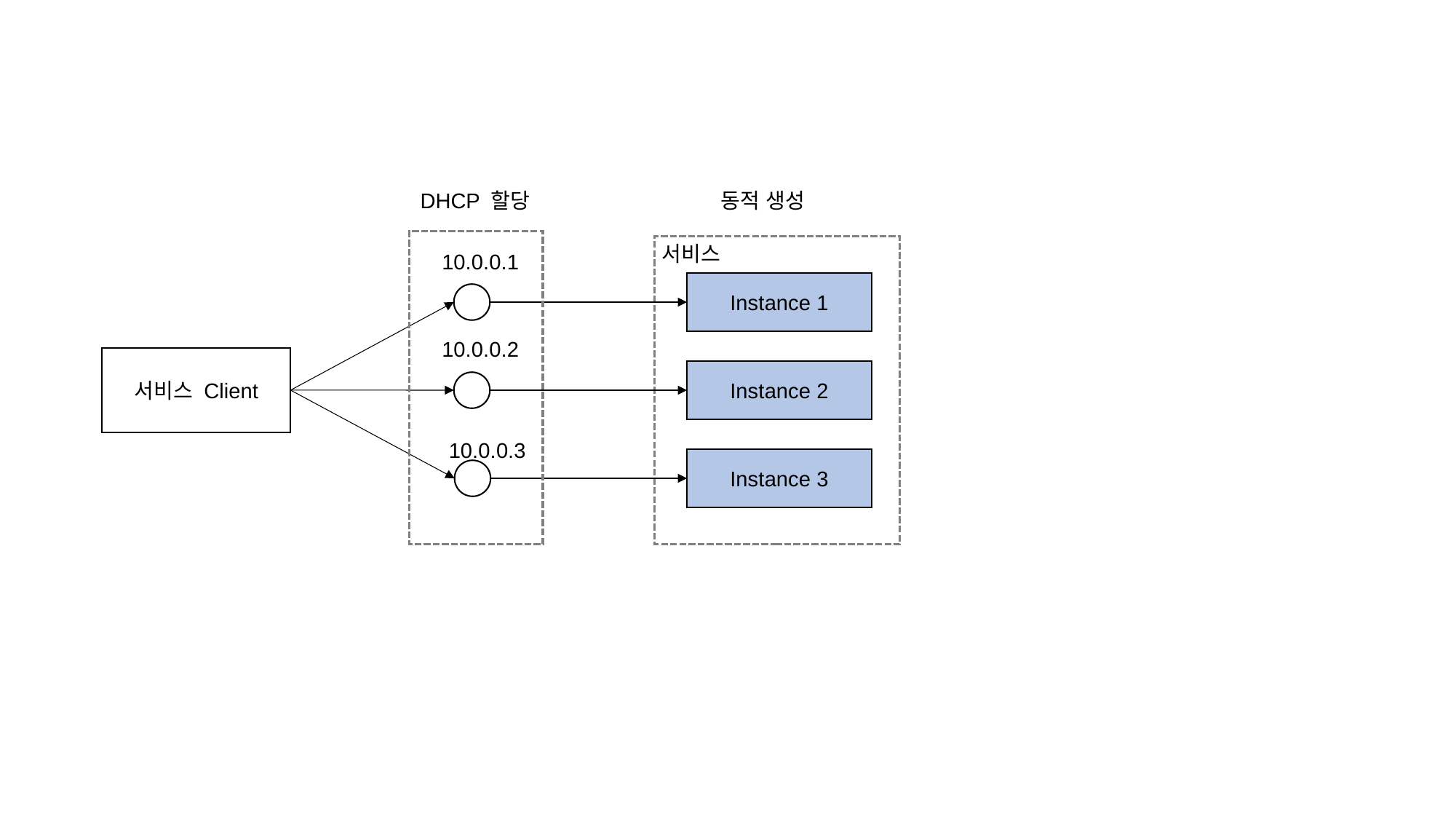

DHCP 할당
동적 생성

서비스

10.0.0.1
Instance 1

10.0.0.2
서비스 Client
Instance 2

10.0.0.3
Instance 3